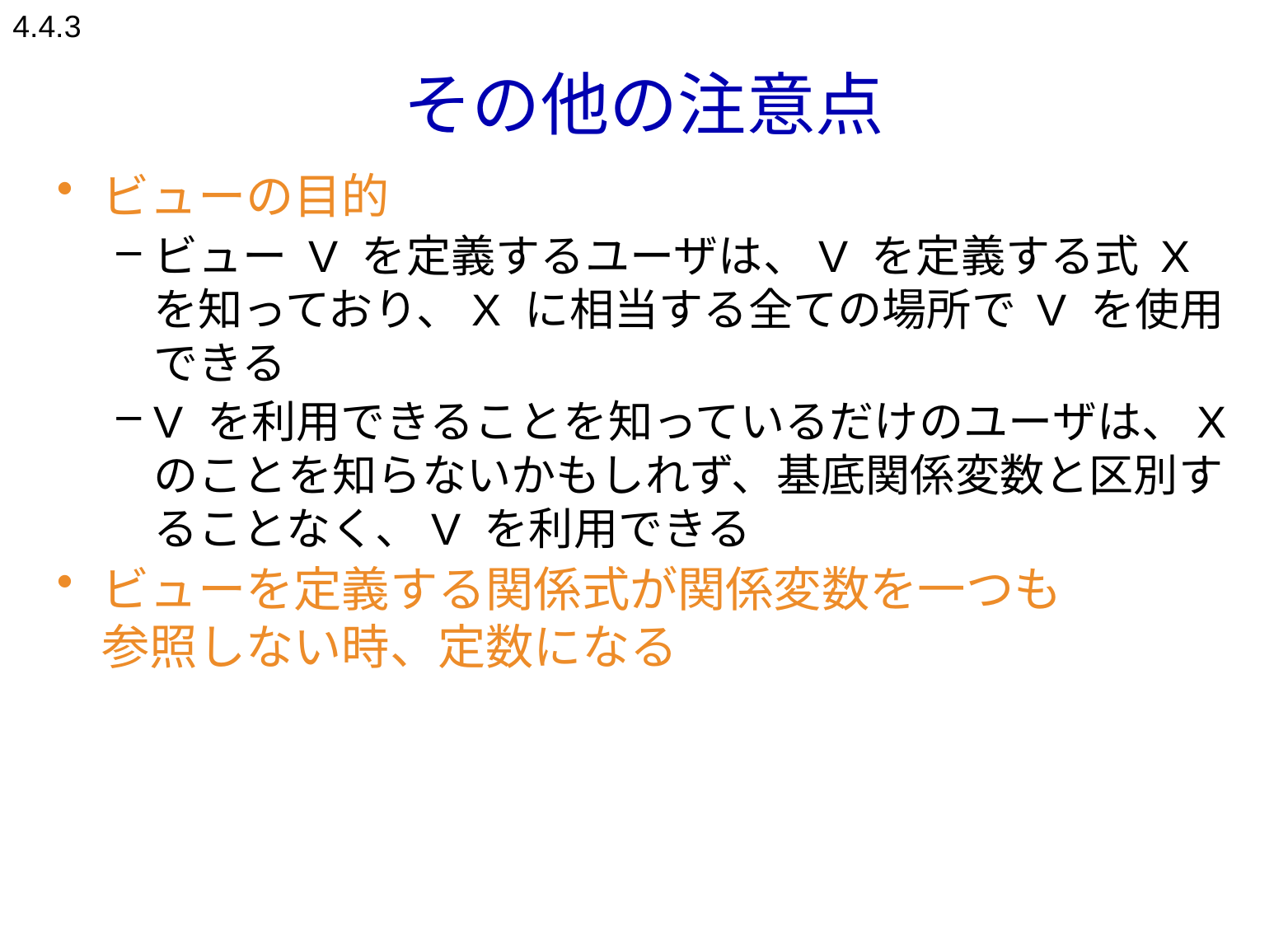

4.4.3
# その他の注意点
ビューの目的
ビュー V を定義するユーザは、V を定義する式 X を知っており、X に相当する全ての場所で V を使用できる
V を利用できることを知っているだけのユーザは、X のことを知らないかもしれず、基底関係変数と区別することなく、V を利用できる
ビューを定義する関係式が関係変数を一つも
参照しない時、定数になる